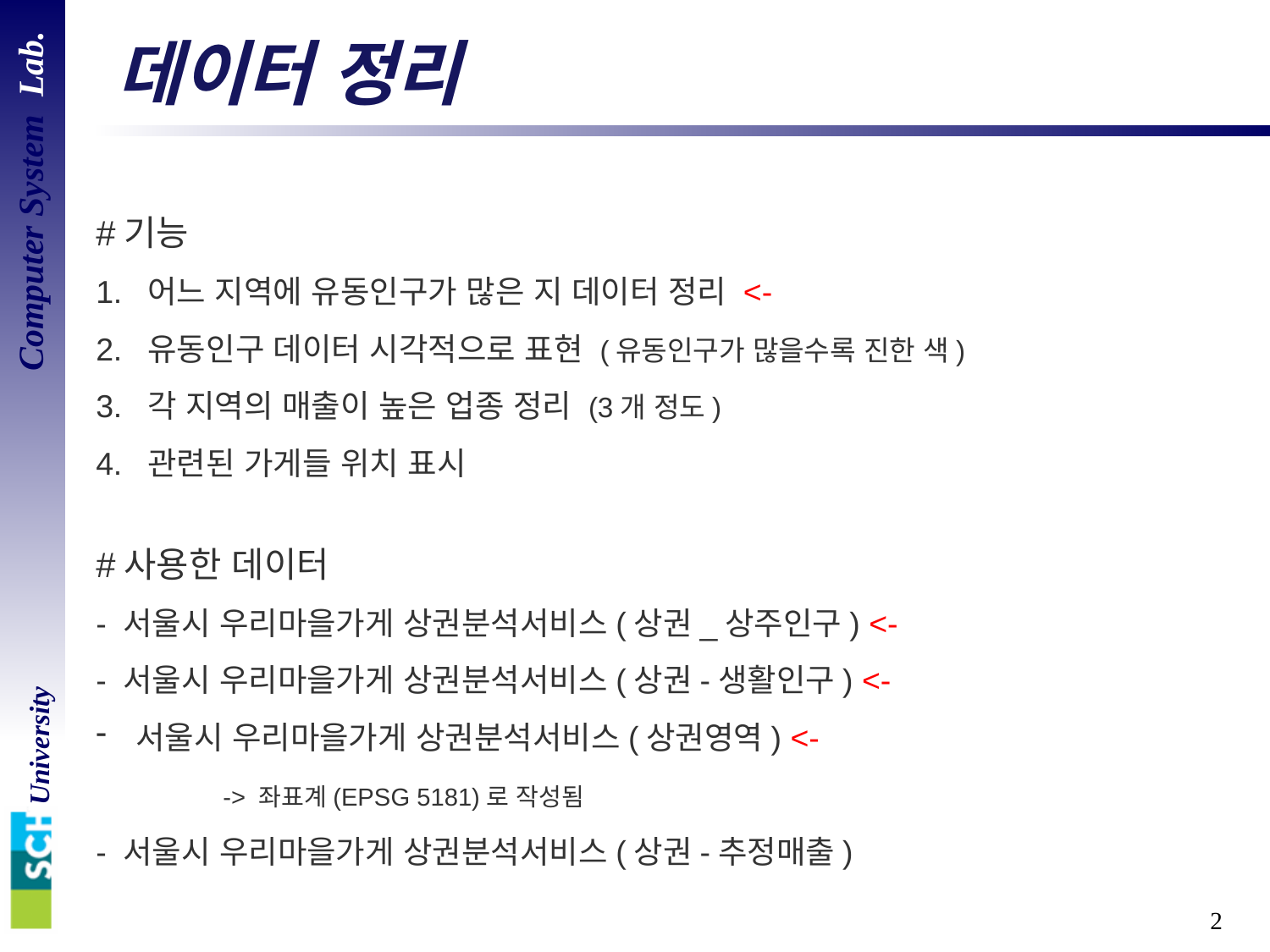

# 데이터 정리
#기능
1.  어느 지역에 유동인구가 많은 지 데이터 정리 <-
2.  유동인구 데이터 시각적으로 표현 (유동인구가 많을수록 진한 색)
3.  각 지역의 매출이 높은 업종 정리 (3개 정도)
4.  관련된 가게들 위치 표시
#사용한 데이터
- 서울시 우리마을가게 상권분석서비스(상권_상주인구) <-
- 서울시 우리마을가게 상권분석서비스(상권-생활인구) <-
서울시 우리마을가게 상권분석서비스(상권영역) <-
	-> 좌표계(EPSG 5181)로 작성됨
- 서울시 우리마을가게 상권분석서비스(상권-추정매출)